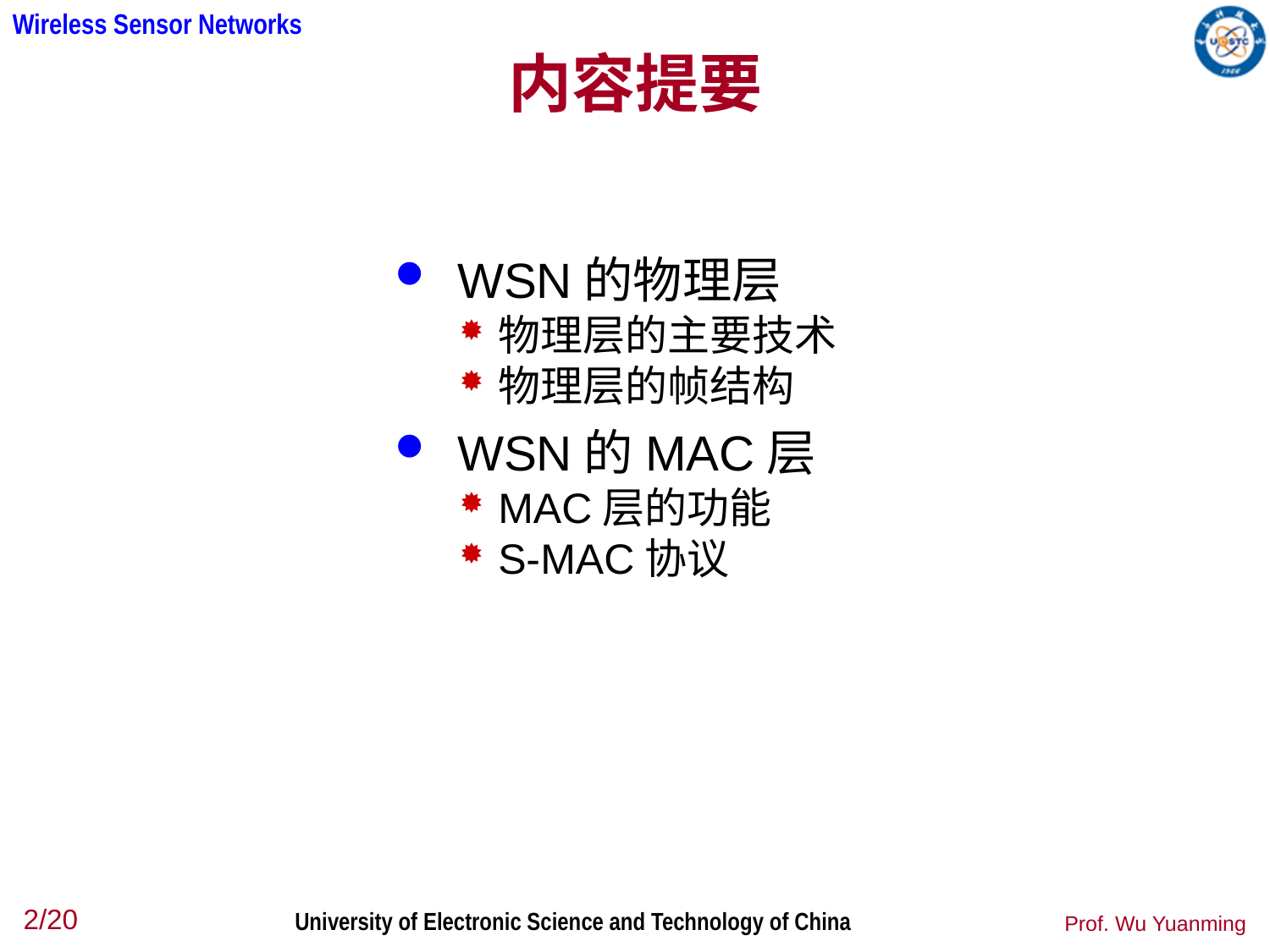

# 内容提要
WSN的物理层
物理层的主要技术
物理层的帧结构
WSN的MAC层
MAC层的功能
S-MAC协议

2/20
Prof. Wu Yuanming